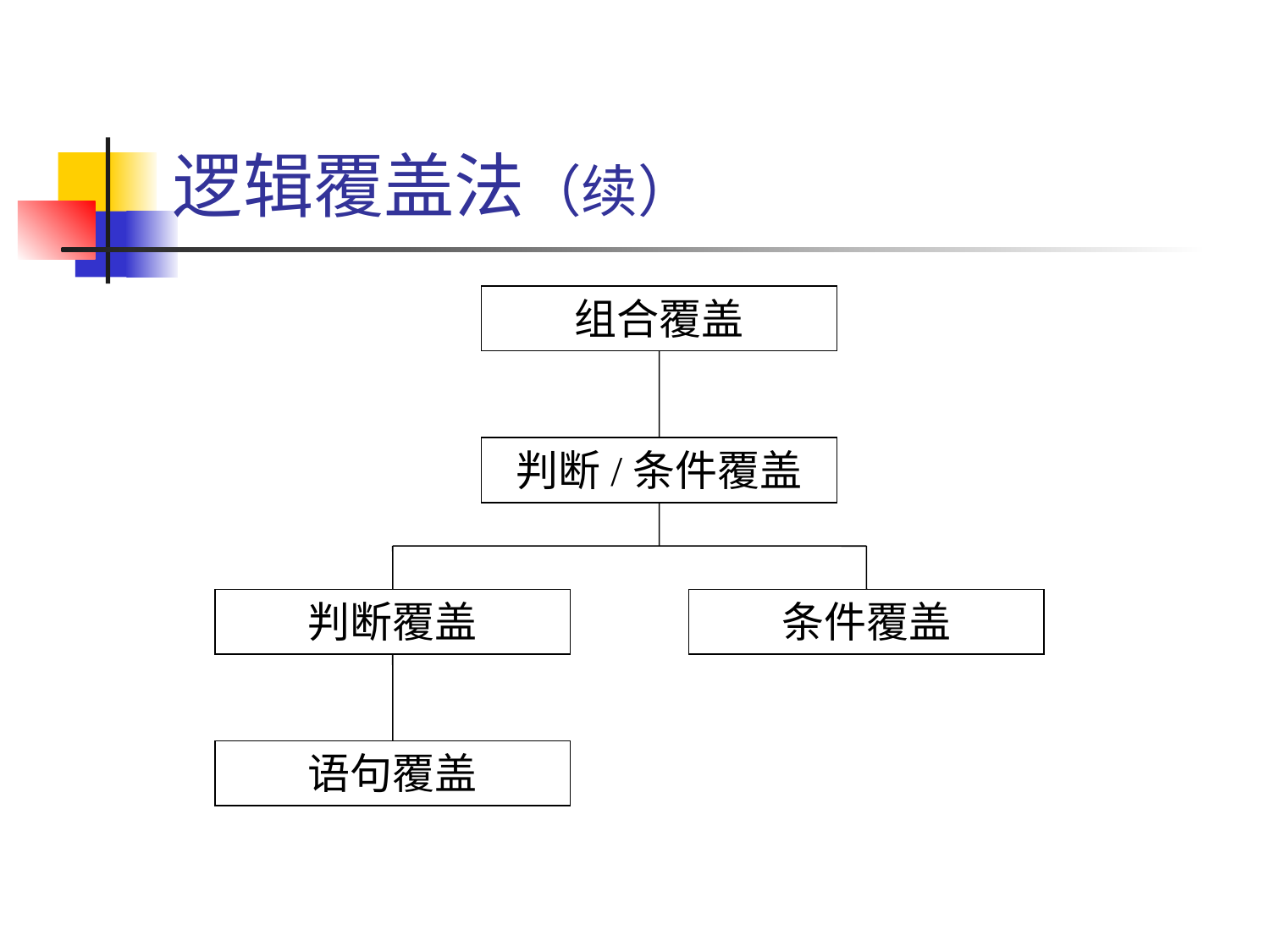

# 逻辑覆盖法（续）
组合覆盖

判断/条件覆盖

判断覆盖
条件覆盖

语句覆盖